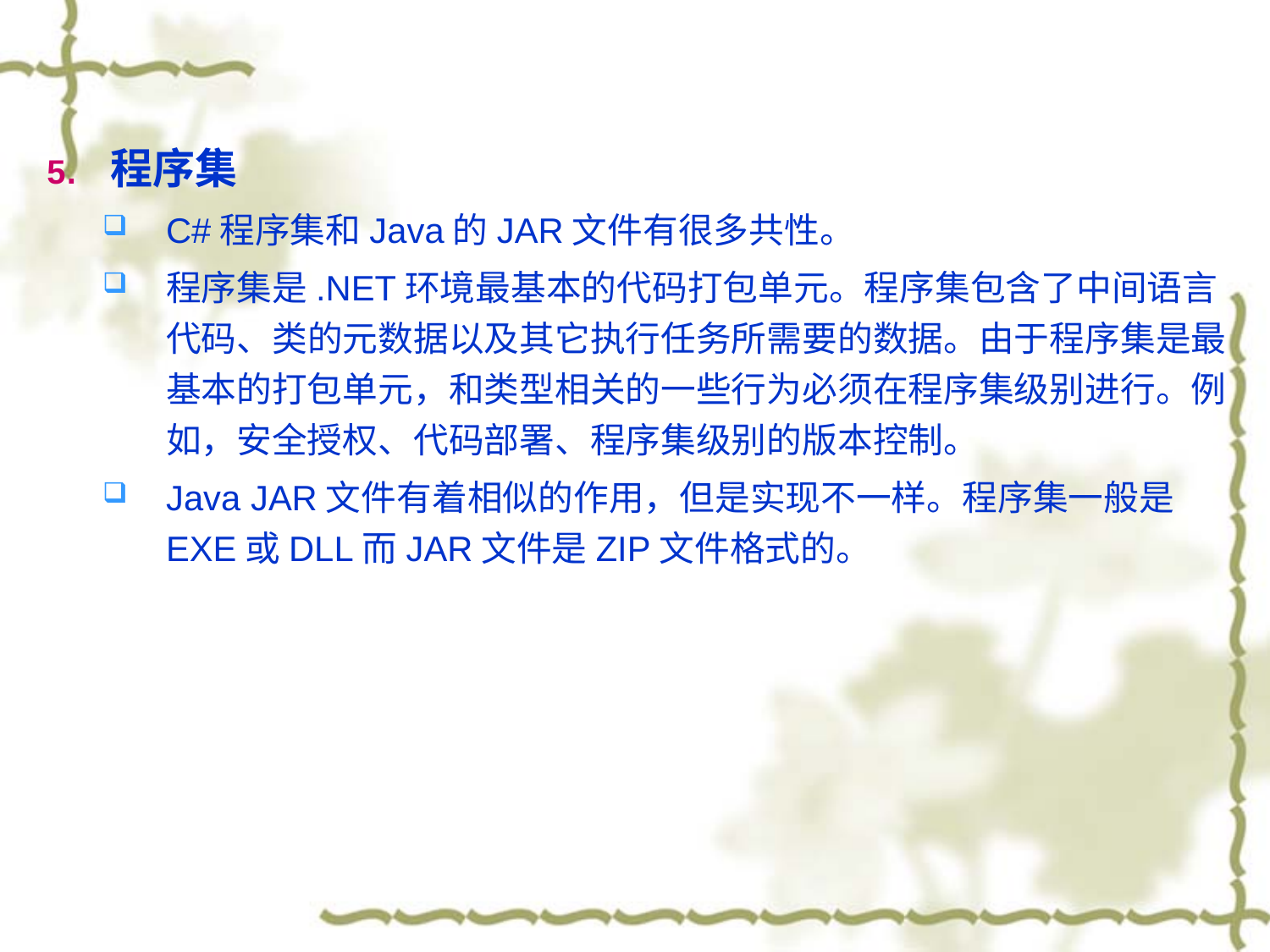

程序集
C#程序集和Java的JAR文件有很多共性。
程序集是.NET环境最基本的代码打包单元。程序集包含了中间语言代码、类的元数据以及其它执行任务所需要的数据。由于程序集是最基本的打包单元，和类型相关的一些行为必须在程序集级别进行。例如，安全授权、代码部署、程序集级别的版本控制。
Java JAR文件有着相似的作用，但是实现不一样。程序集一般是EXE或DLL而JAR文件是ZIP文件格式的。